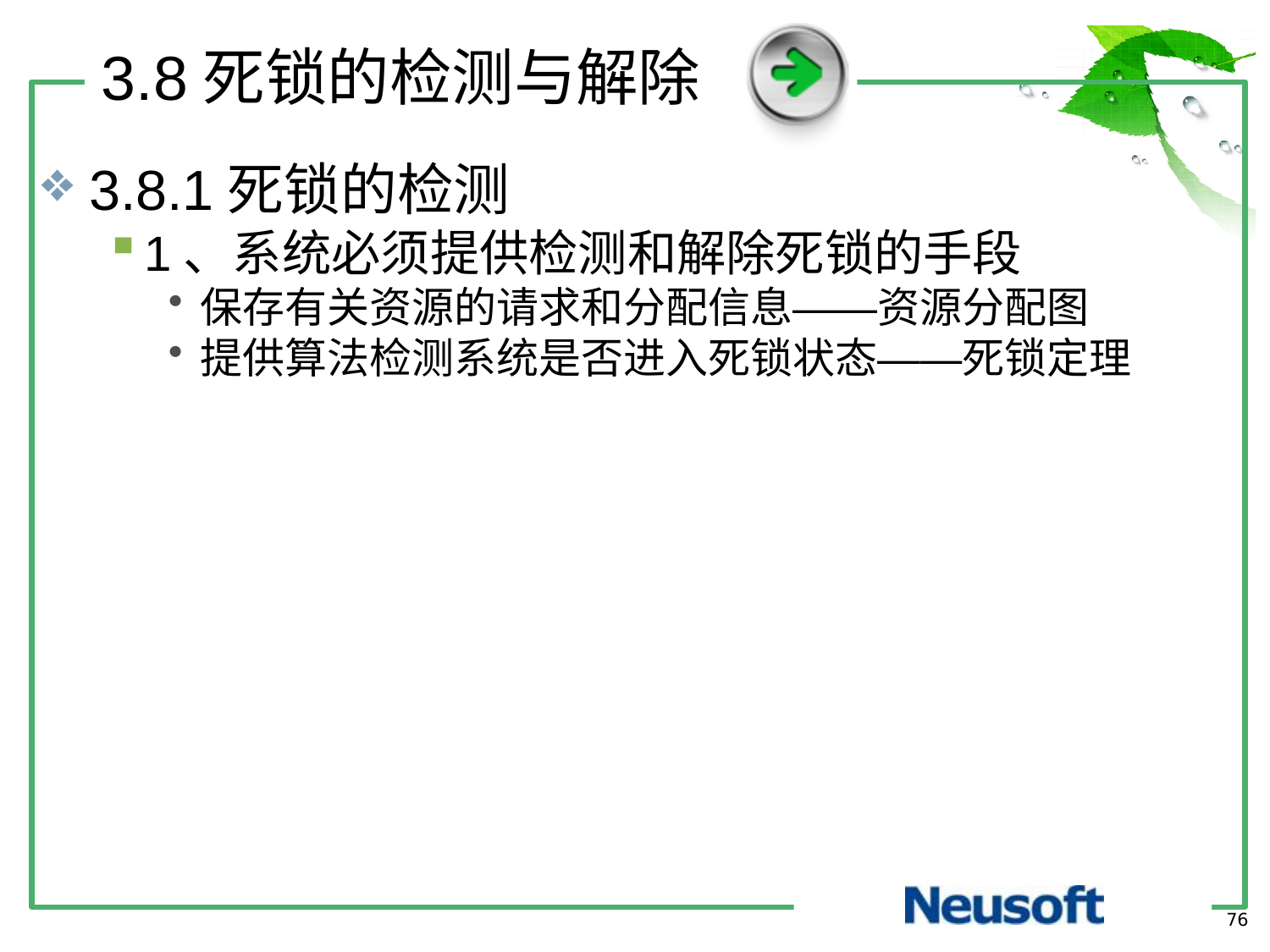

3.8死锁的检测与解除
3.8.1死锁的检测
1、系统必须提供检测和解除死锁的手段
保存有关资源的请求和分配信息——资源分配图
提供算法检测系统是否进入死锁状态——死锁定理
76